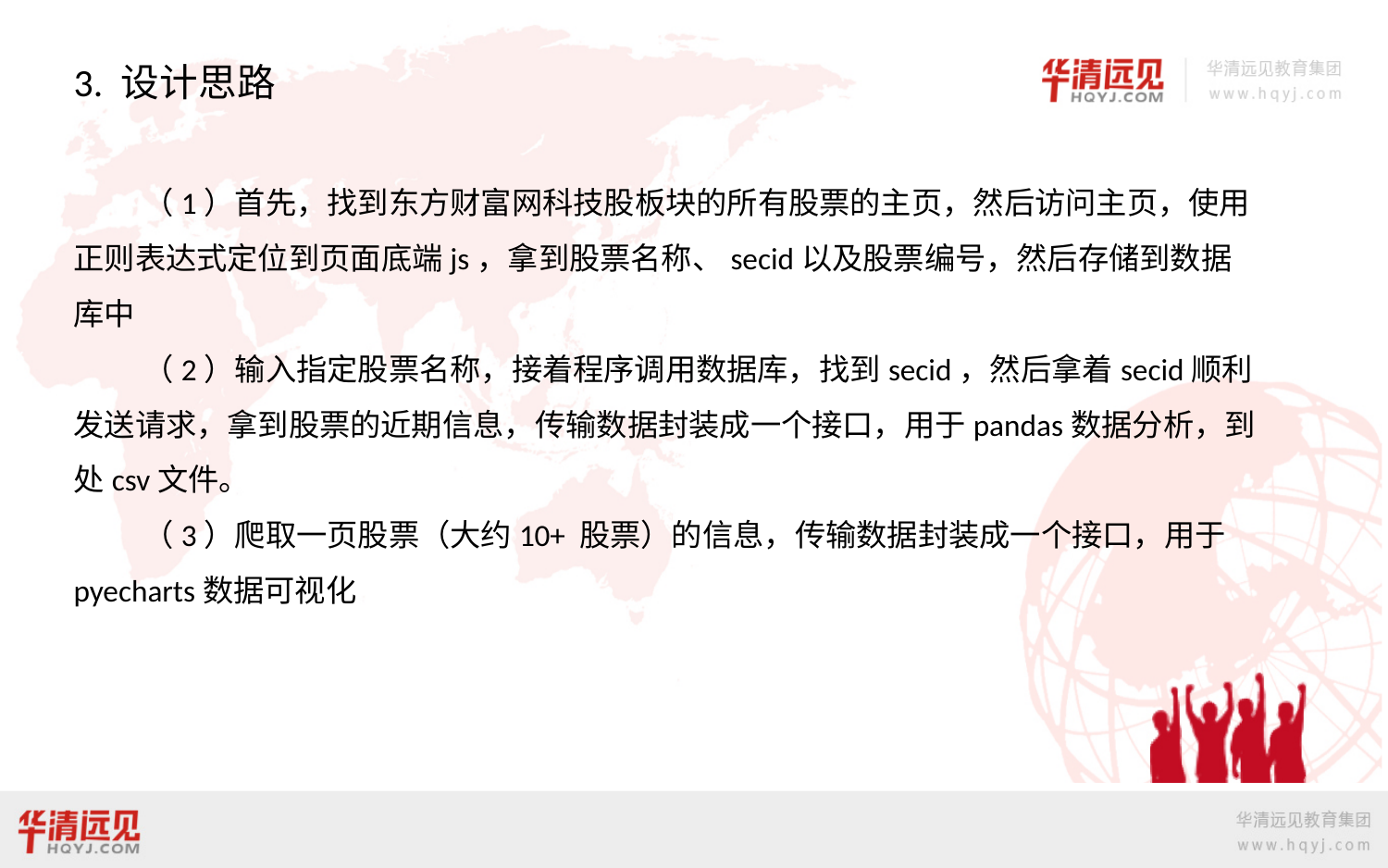

3. 设计思路

（1）首先，找到东方财富网科技股板块的所有股票的主页，然后访问主页，使用正则表达式定位到页面底端js，拿到股票名称、secid以及股票编号，然后存储到数据库中
（2）输入指定股票名称，接着程序调用数据库，找到secid，然后拿着secid顺利发送请求，拿到股票的近期信息，传输数据封装成一个接口，用于pandas数据分析，到处csv文件。
（3）爬取一页股票（大约10+ 股票）的信息，传输数据封装成一个接口，用于pyecharts数据可视化